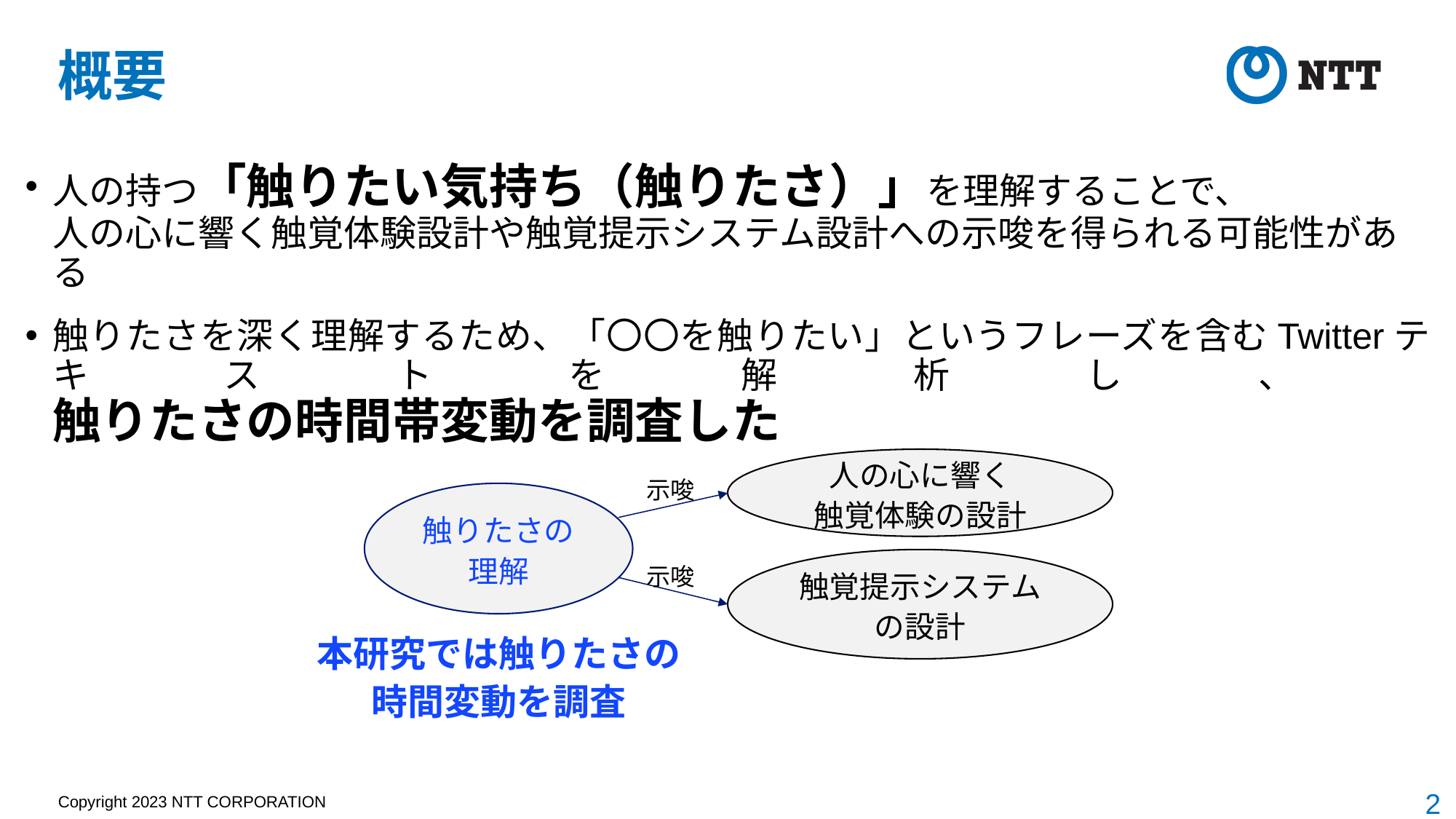

# 概要
人の持つ「触りたい気持ち（触りたさ）」を理解することで、
人の心に響く触覚体験設計や触覚提示システム設計への示唆を得られる可能性がある
触りたさを深く理解するため、「〇〇を触りたい」というフレーズを含むTwitterテキストを解析し、
触りたさの時間帯変動を調査した
人の心に響く
触覚体験の設計
示唆
触りたさの
理解
触覚提示システムの設計
示唆
本研究では触りたさの
時間変動を調査